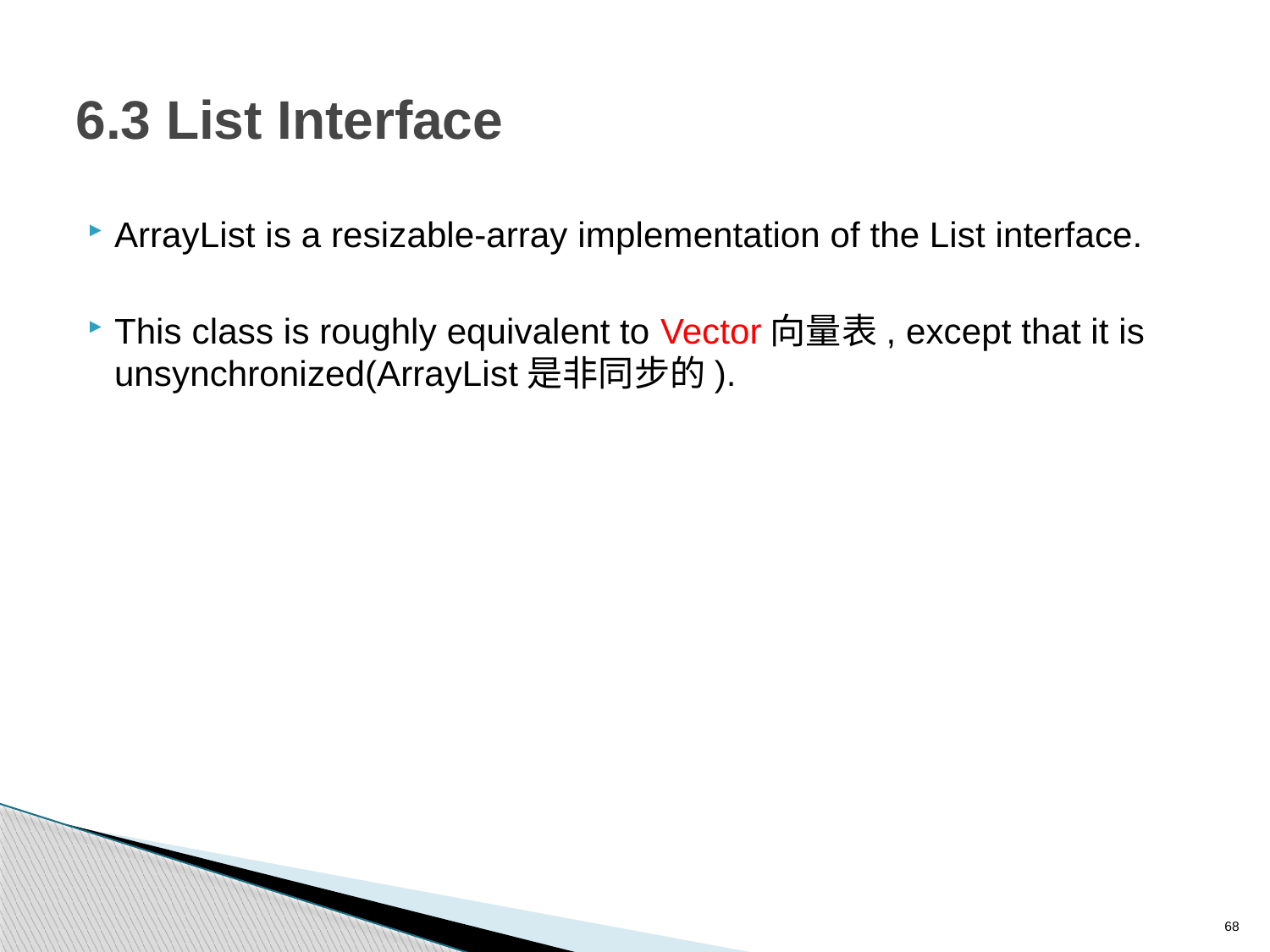

# 6.3 List Interface
ArrayList is a resizable-array implementation of the List interface.

This class is roughly equivalent to Vector向量表, except that it is unsynchronized(ArrayList是非同步的).

68